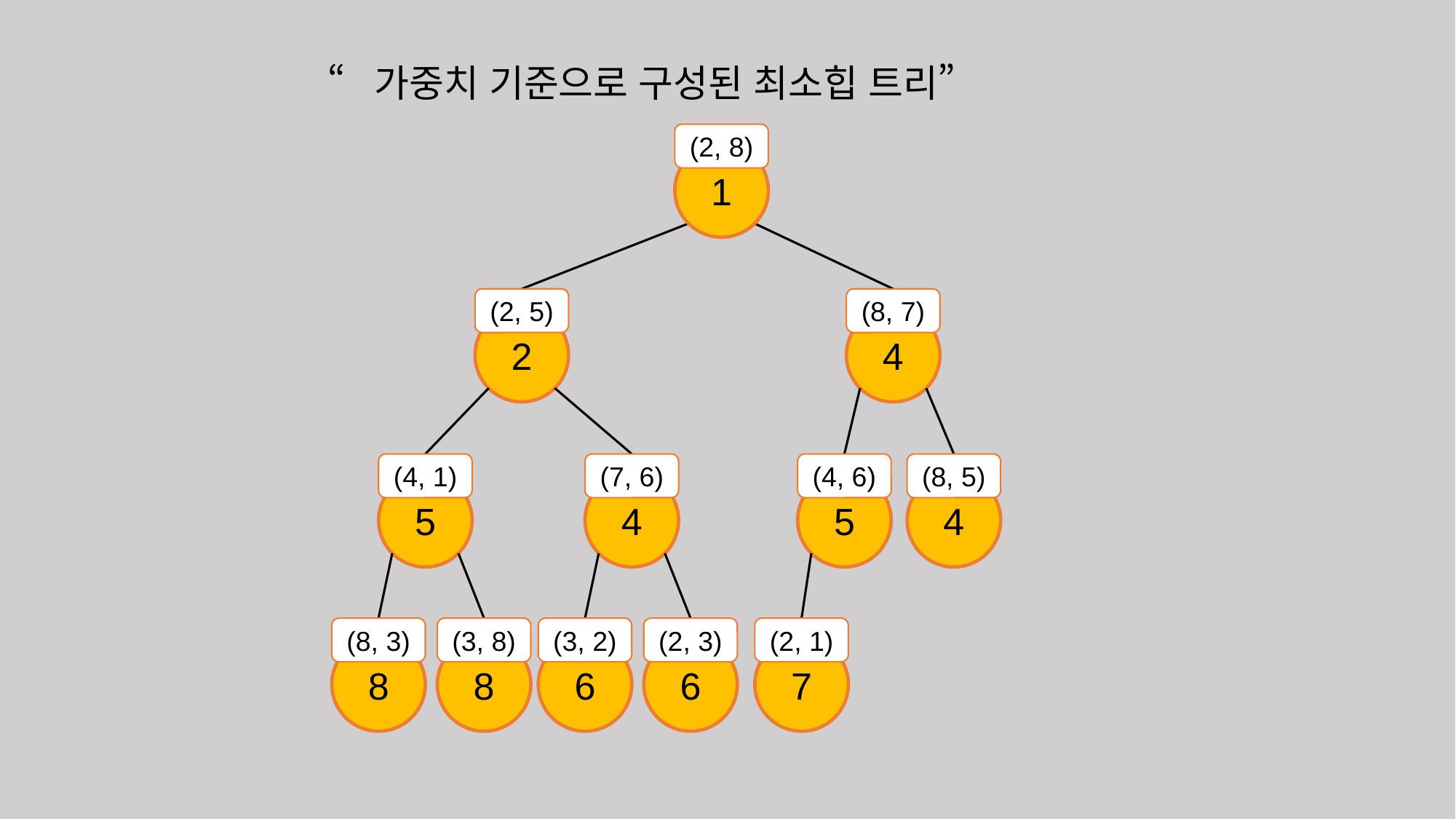

“가중치 기준으로 구성된 최소힙 트리”
(2, 8)
1
(2, 5)
2
(8, 7)
4
(4, 1)
5
(7, 6)
4
(4, 6)
5
(8, 5)
4
(8, 3)
8
(3, 8)
8
(3, 2)
6
(2, 3)
6
(2, 1)
7